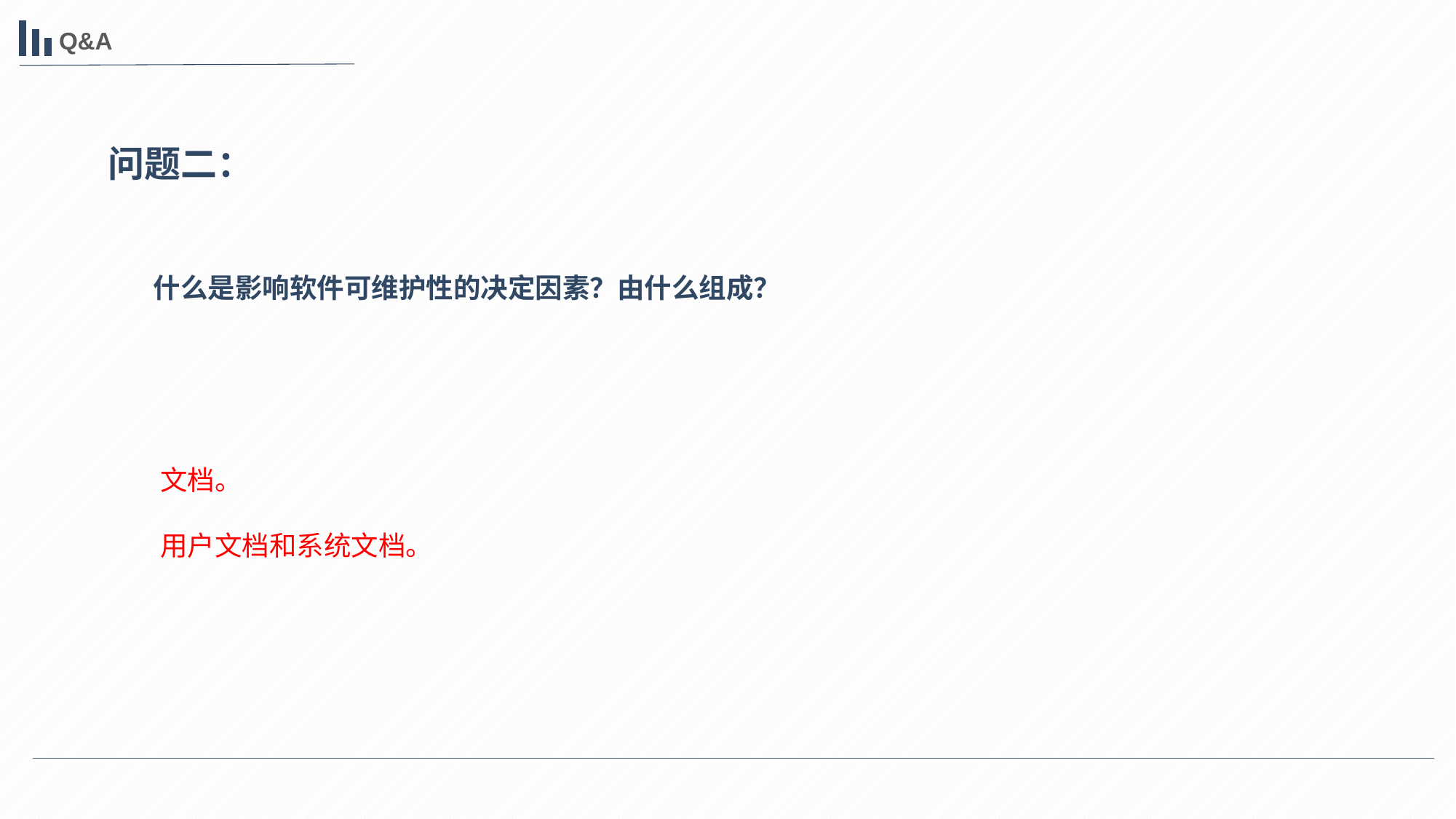

Q&A

问题二：
什么是影响软件可维护性的决定因素？由什么组成？
文档。

用户文档和系统文档。